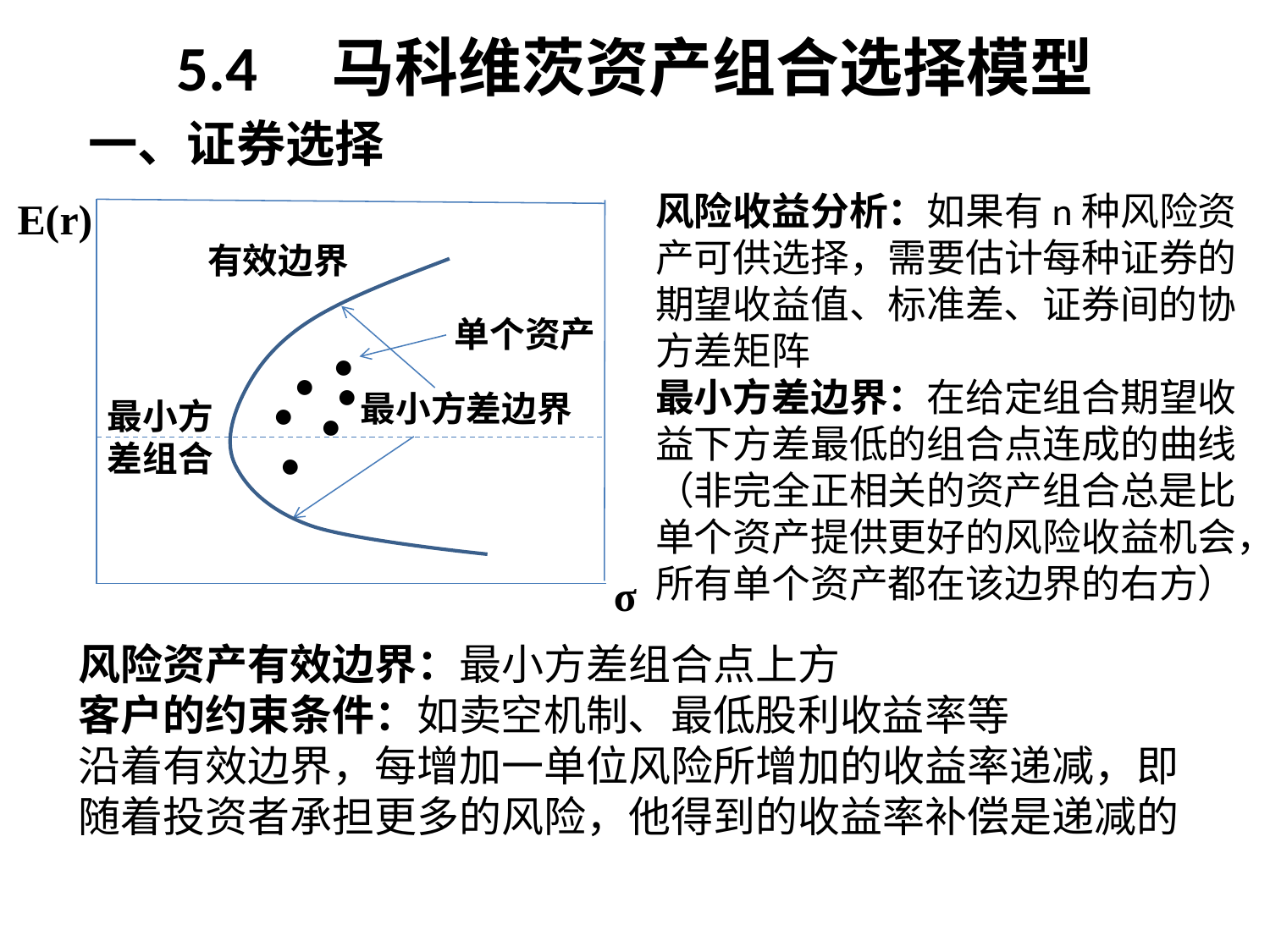

# 5.4    马科维茨资产组合选择模型
一、证券选择
风险收益分析：如果有n种风险资产可供选择，需要估计每种证券的期望收益值、标准差、证券间的协方差矩阵
最小方差边界：在给定组合期望收益下方差最低的组合点连成的曲线（非完全正相关的资产组合总是比单个资产提供更好的风险收益机会，所有单个资产都在该边界的右方）
E(r)
有效边界
σ

·
·
单个资产
·
·
·
最小方差边界
·
最小方
差组合
风险资产有效边界：最小方差组合点上方
客户的约束条件：如卖空机制、最低股利收益率等
沿着有效边界，每增加一单位风险所增加的收益率递减，即随着投资者承担更多的风险，他得到的收益率补偿是递减的